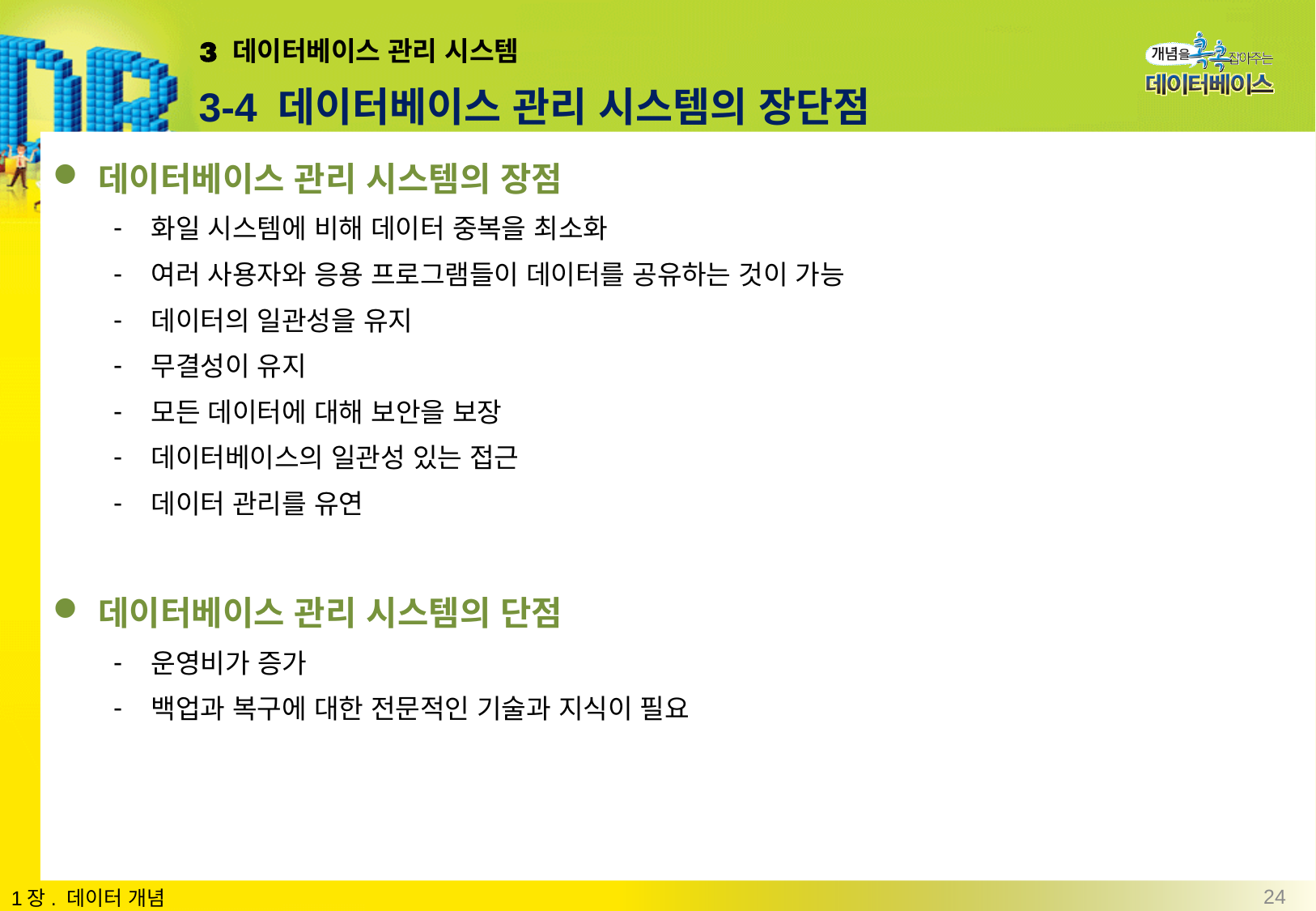

# 3 데이터베이스 관리 시스템
3-4 데이터베이스 관리 시스템의 장단점
데이터베이스 관리 시스템의 장점
화일 시스템에 비해 데이터 중복을 최소화
여러 사용자와 응용 프로그램들이 데이터를 공유하는 것이 가능
데이터의 일관성을 유지
무결성이 유지
모든 데이터에 대해 보안을 보장
데이터베이스의 일관성 있는 접근
데이터 관리를 유연

데이터베이스 관리 시스템의 단점
운영비가 증가
백업과 복구에 대한 전문적인 기술과 지식이 필요

24